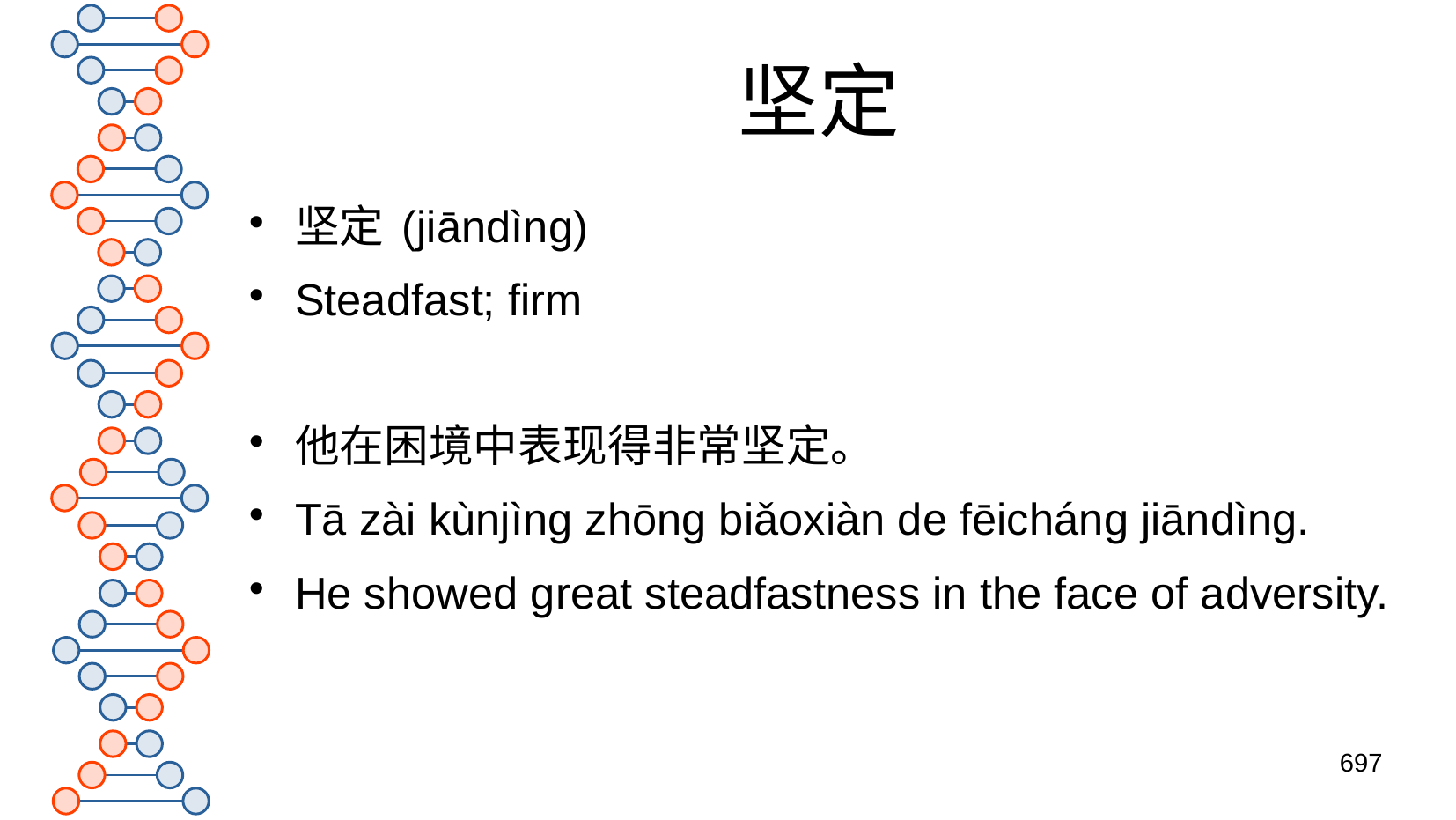

# 坚定
坚定 (jiāndìng)
Steadfast; firm

他在困境中表现得非常坚定。
Tā zài kùnjìng zhōng biǎoxiàn de fēicháng jiāndìng.
He showed great steadfastness in the face of adversity.

697